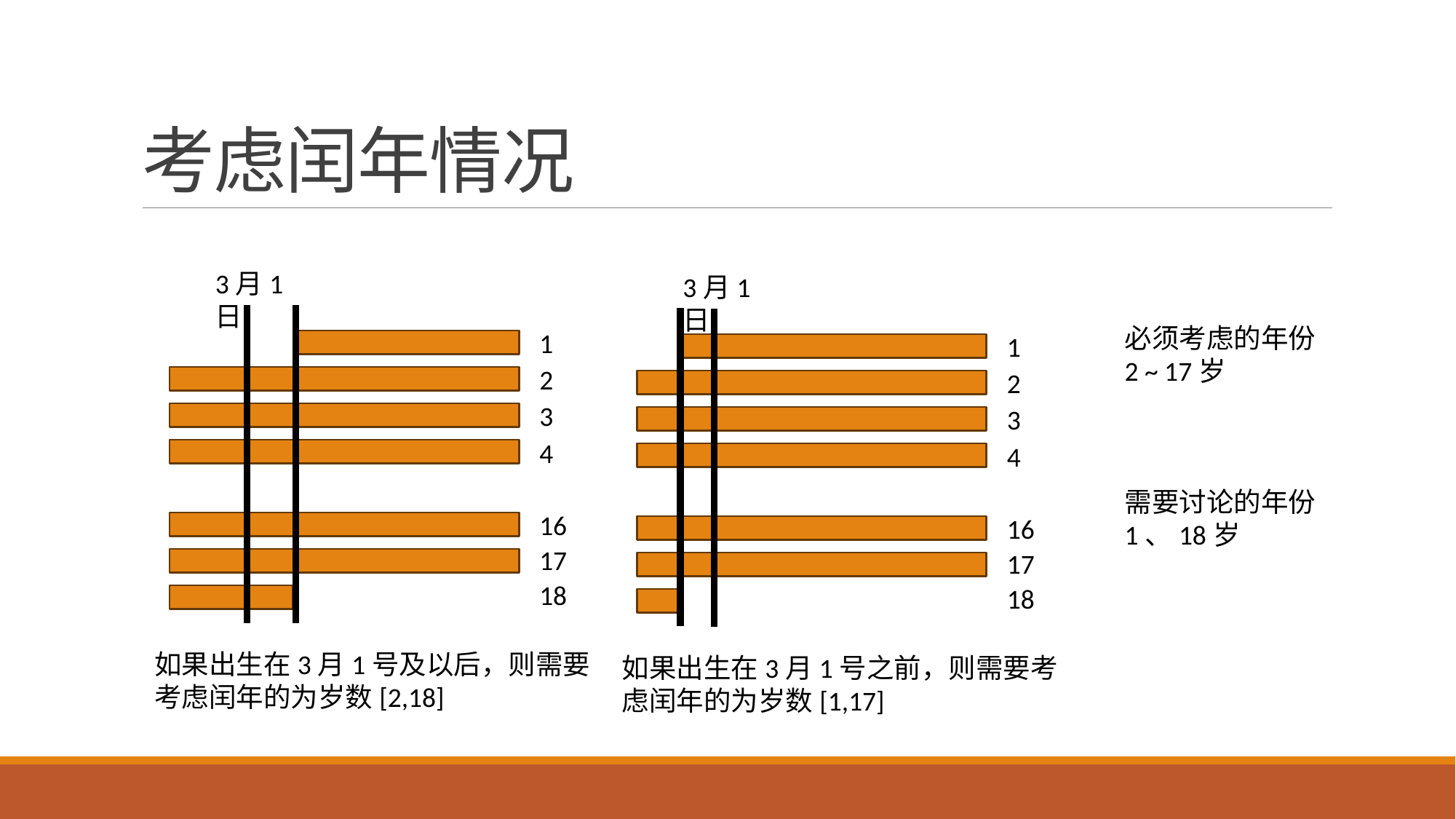

# 考虑闰年情况
3月1日
3月1日
必须考虑的年份
2 ~ 17岁

需要讨论的年份
1、18岁
1
1

2
2

3
3

4
4

16
16

17
17

18
18

如果出生在3月1号及以后，则需要考虑闰年的为岁数[2,18]
如果出生在3月1号之前，则需要考虑闰年的为岁数[1,17]